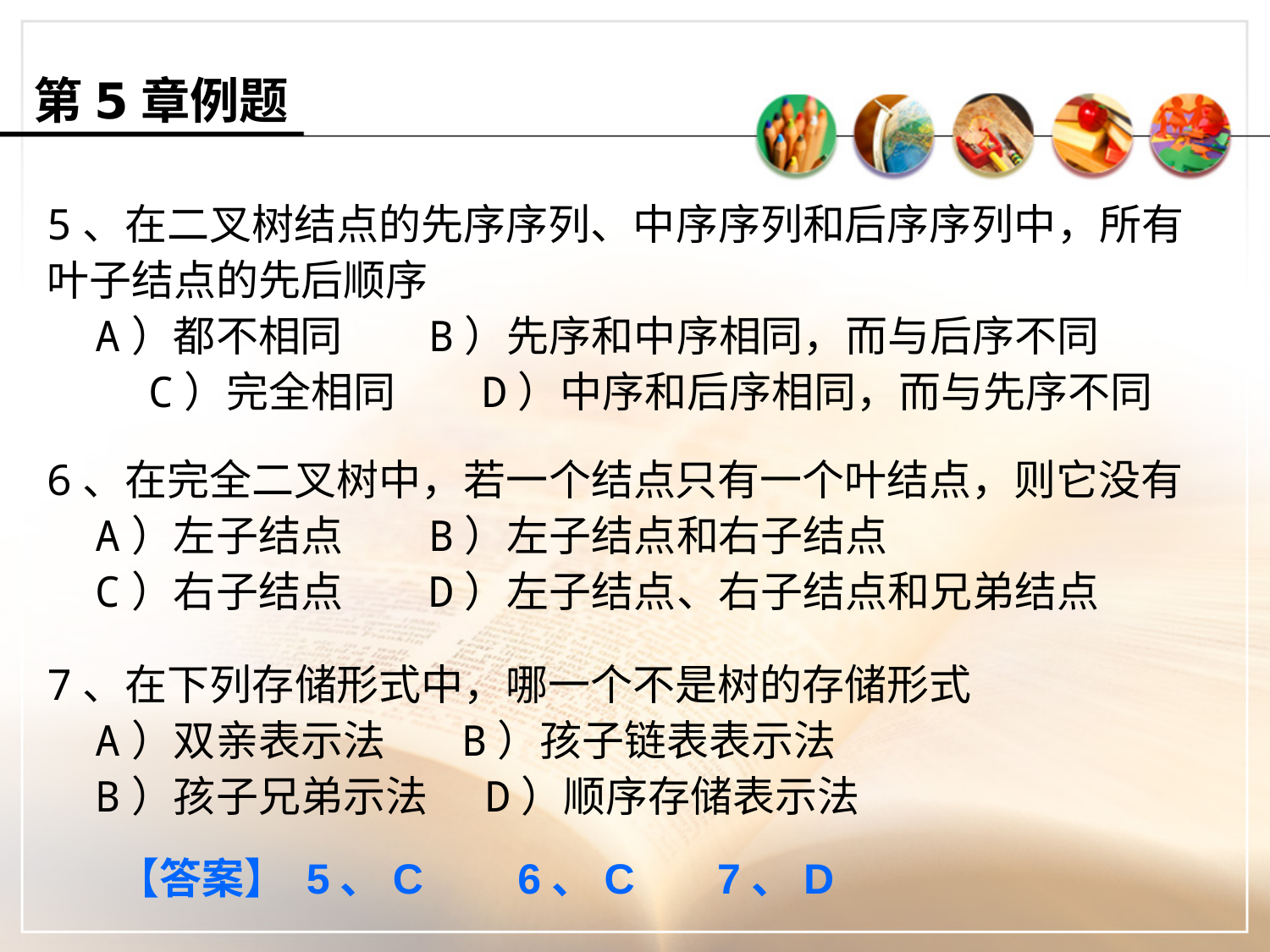

第5章例题
5、在二叉树结点的先序序列、中序序列和后序序列中，所有叶子结点的先后顺序
    A）都不相同        B）先序和中序相同，而与后序不同
    C）完全相同        D）中序和后序相同，而与先序不同

6、在完全二叉树中，若一个结点只有一个叶结点，则它没有
    A）左子结点        B）左子结点和右子结点
    C）右子结点        D）左子结点、右子结点和兄弟结点

7、在下列存储形式中，哪一个不是树的存储形式
    A）双亲表示法       B）孩子链表表示法
    B）孩子兄弟示法     D）顺序存储表示法
【答案】 5、C        6、C       7、D